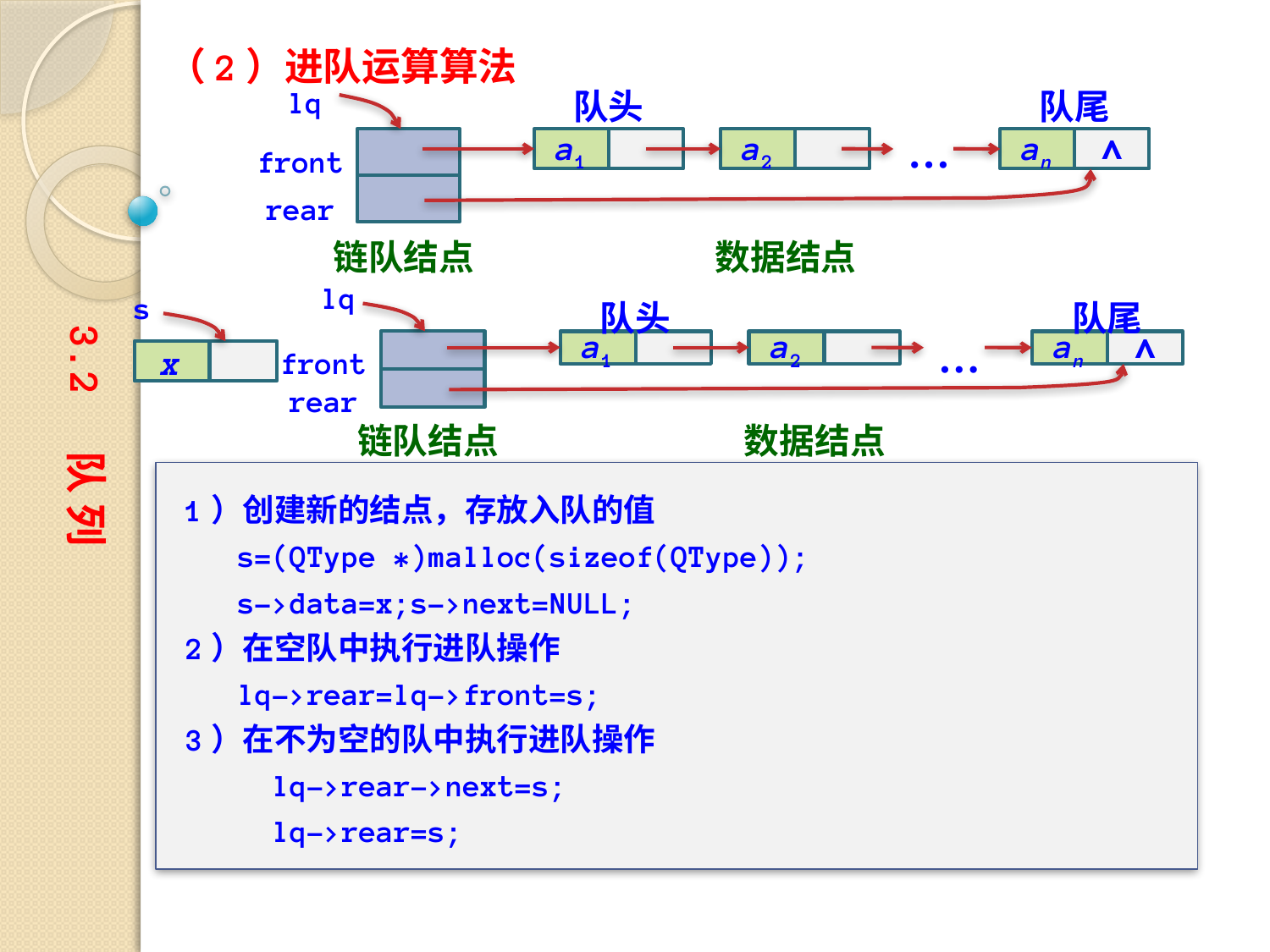

（2）进队运算算法

lq
队头
队尾

…

a1

a2

an
∧
front

rear
链队结点
数据结点
lq
队头
队尾

…

a1

a2

an
∧
front

rear
链队结点
数据结点
3.2  队 列
s

x
1）创建新的结点，存放入队的值
   s=(QType *)malloc(sizeof(QType));
   s->data=x;s->next=NULL;
2）在空队中执行进队操作
   lq->rear=lq->front=s;
3）在不为空的队中执行进队操作
     lq->rear->next=s;
     lq->rear=s;